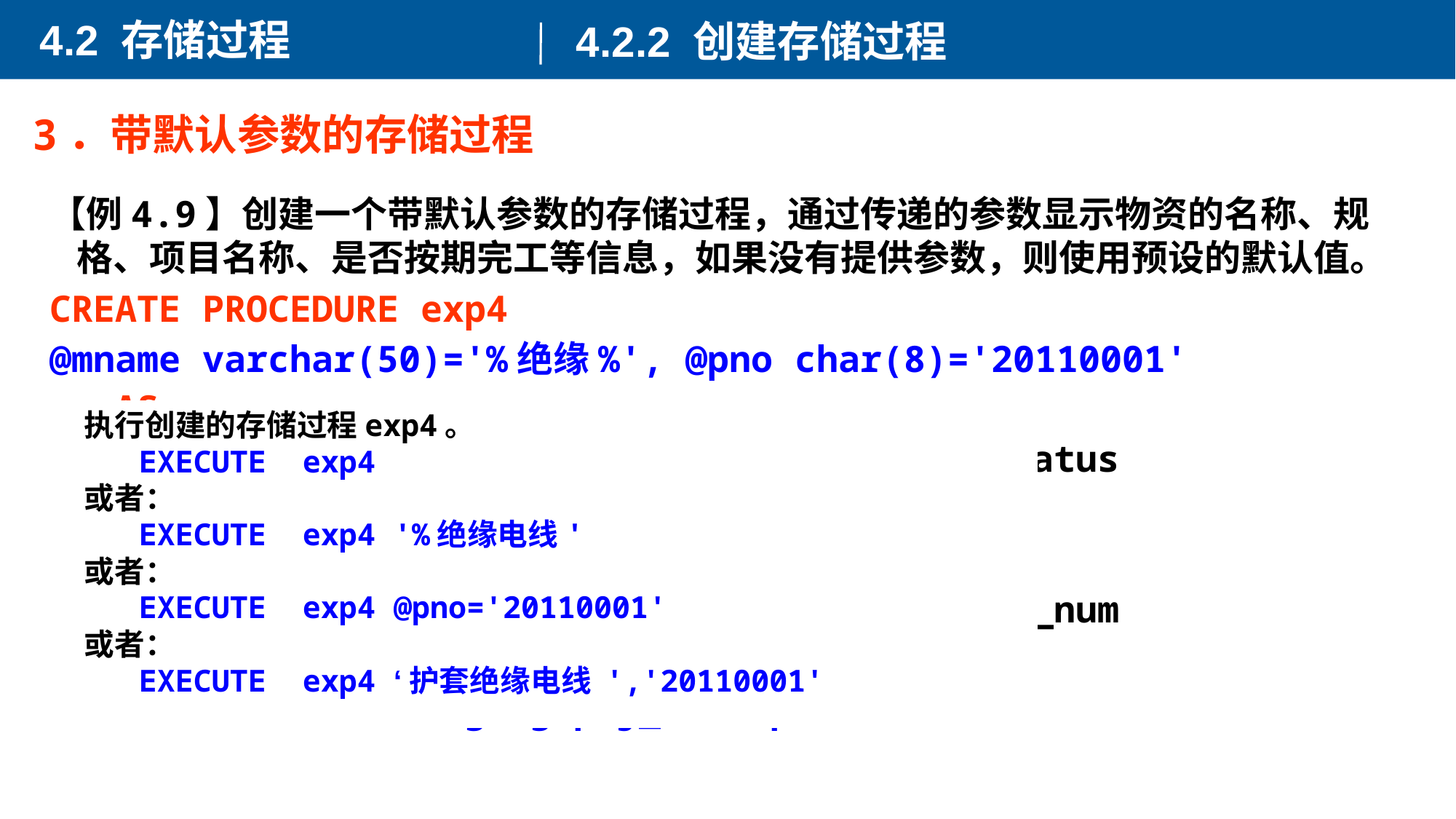

4.2 存储过程
4.2.2 创建存储过程
3．带默认参数的存储过程
【例4.9】创建一个带默认参数的存储过程，通过传递的参数显示物资的名称、规格、项目名称、是否按期完工等信息，如果没有提供参数，则使用预设的默认值。
CREATE PROCEDURE exp4
@mname varchar(50)='%绝缘%', @pno char(8)='20110001'
   AS
        SELECT mat_name,speci,prj_name,prj_status
        FROM  stock, salvaging, out_stock
        WHERE stock.mat_num=out_stock.mat_num
          and salvaging.prj_num=out_stock.prj_num
          and mat_name like @mname
          and salvaging.prj_num=@pno
执行创建的存储过程exp4。
   EXECUTE  exp4
或者：
   EXECUTE  exp4 '%绝缘电线'
或者：
   EXECUTE  exp4 @pno='20110001'
或者：
   EXECUTE  exp4 ‘护套绝缘电线 ','20110001'